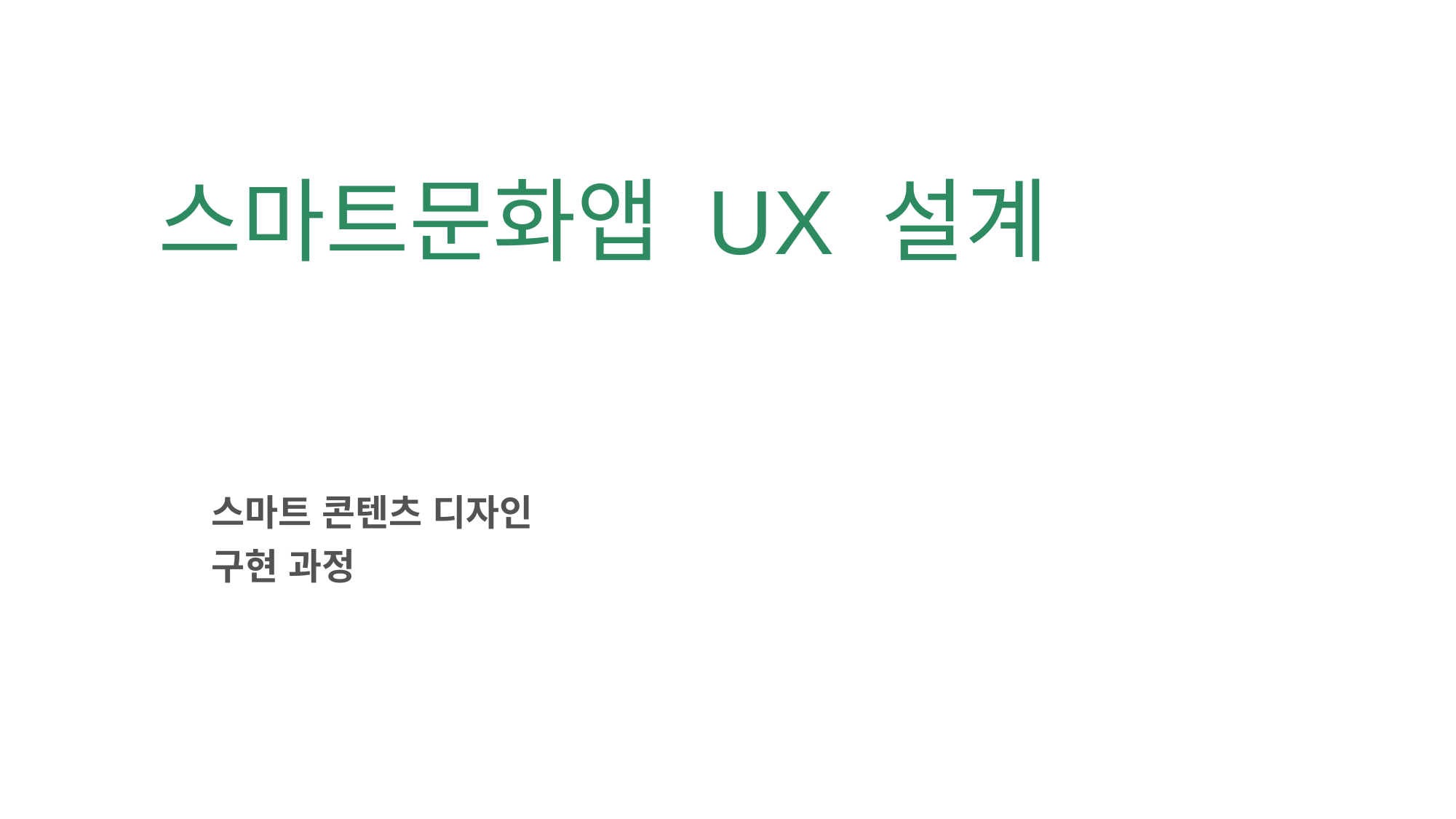

# 스마트문화앱 UX 설계
스마트 콘텐츠 디자인
구현 과정